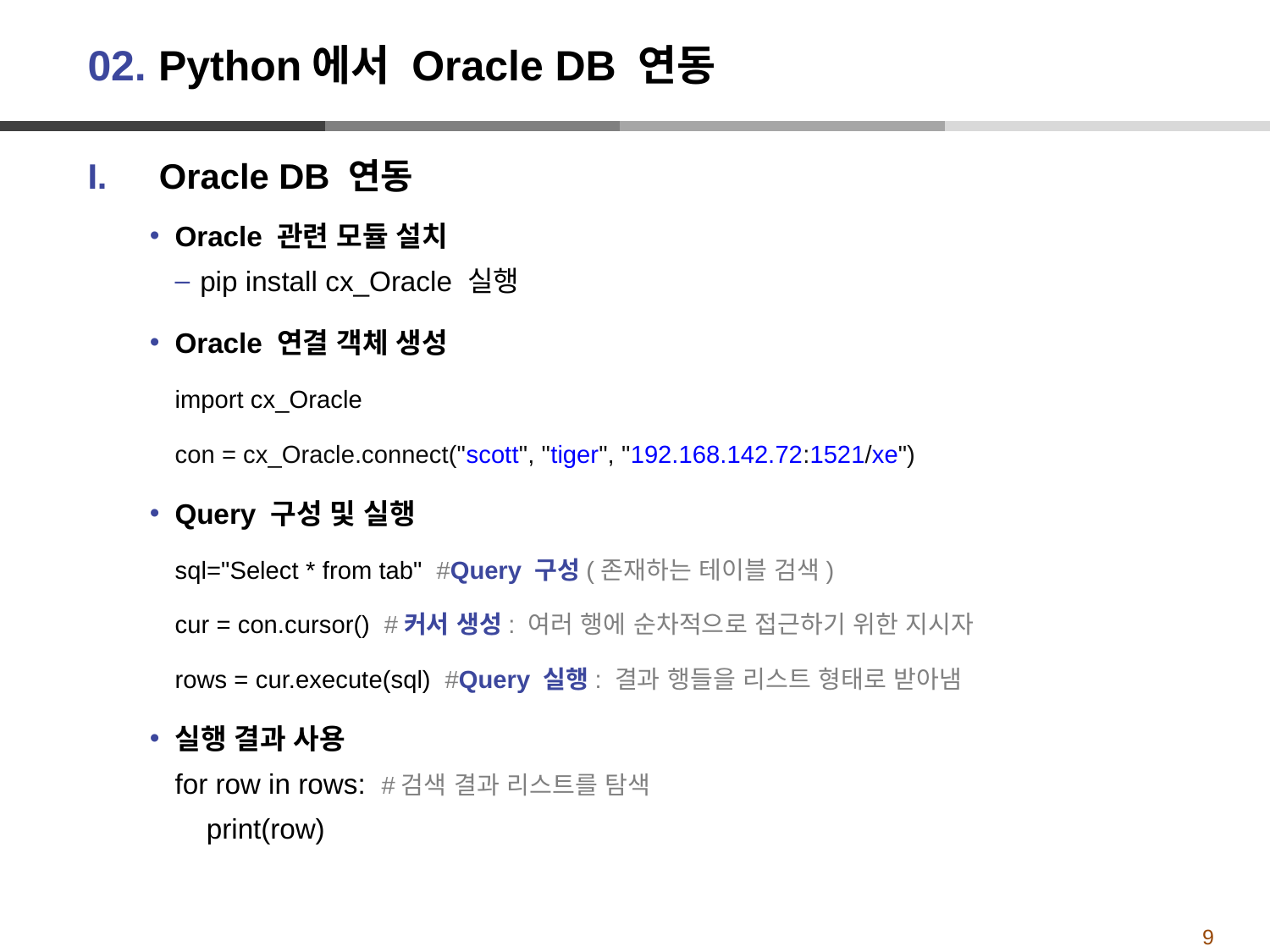

# 02. Python에서 Oracle DB 연동
Oracle DB 연동
Oracle 관련 모듈 설치
pip install cx_Oracle 실행
Oracle 연결 객체 생성
import cx_Oracle
con = cx_Oracle.connect("scott", "tiger", "192.168.142.72:1521/xe")
Query 구성 및 실행
sql="Select * from tab"  #Query 구성(존재하는 테이블 검색)
cur = con.cursor()  #커서 생성: 여러 행에 순차적으로 접근하기 위한 지시자
rows = cur.execute(sql)  #Query 실행: 결과 행들을 리스트 형태로 받아냄
실행 결과 사용
for row in rows:  #검색 결과 리스트를 탐색
    print(row)